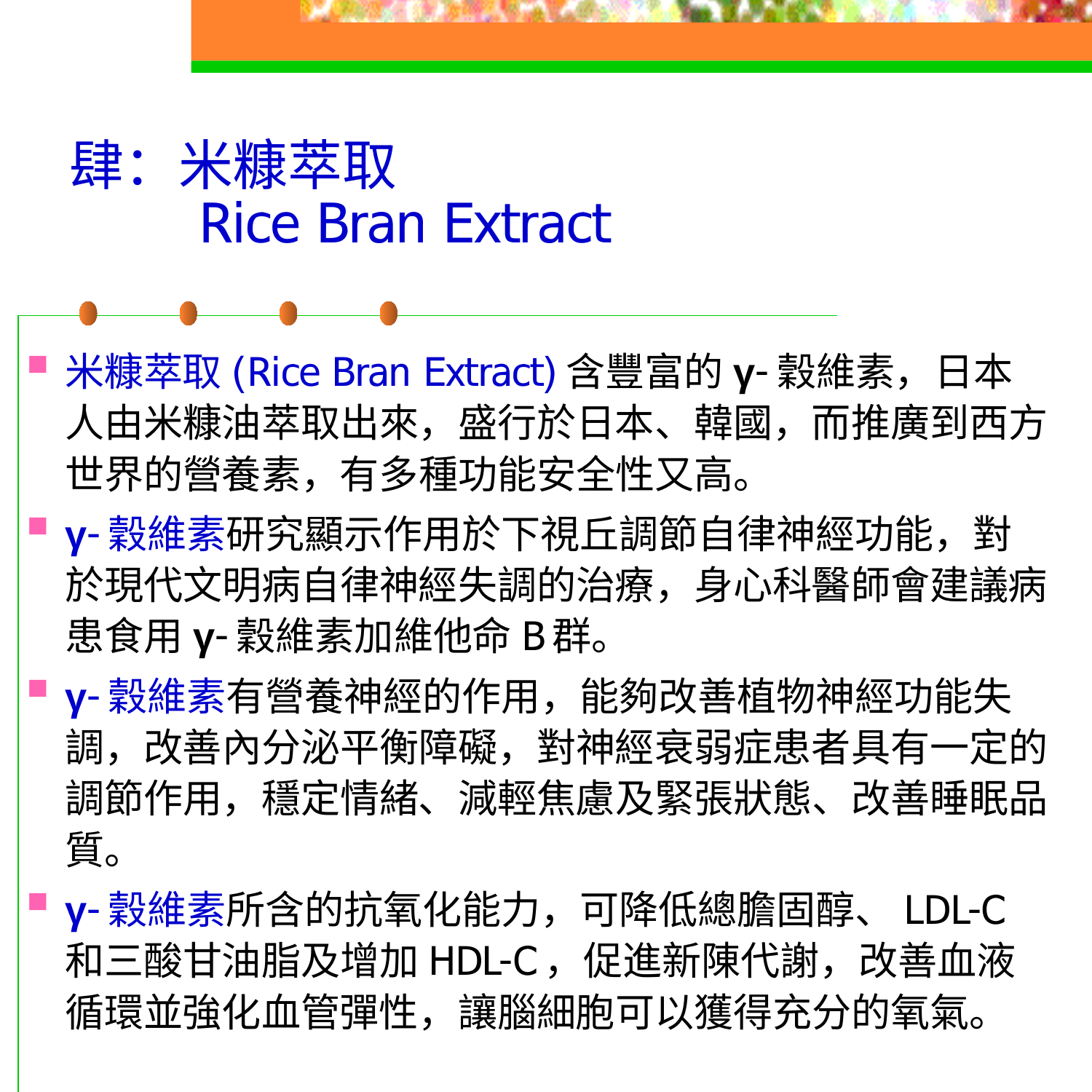

肆：米糠萃取
       Rice Bran Extract
米糠萃取(Rice Bran Extract)含豐富的γ-穀維素，日本人由米糠油萃取出來，盛行於日本、韓國，而推廣到西方世界的營養素，有多種功能安全性又高。
γ-穀維素研究顯示作用於下視丘調節自律神經功能，對於現代文明病自律神經失調的治療，身心科醫師會建議病患食用γ-穀維素加維他命B群。
γ-穀維素有營養神經的作用，能夠改善植物神經功能失調，改善內分泌平衡障礙，對神經衰弱症患者具有一定的調節作用，穩定情緒、減輕焦慮及緊張狀態、改善睡眠品質。
γ-穀維素所含的抗氧化能力，可降低總膽固醇、LDL-C和三酸甘油脂及增加HDL-C，促進新陳代謝，改善血液循環並強化血管彈性，讓腦細胞可以獲得充分的氧氣。
19